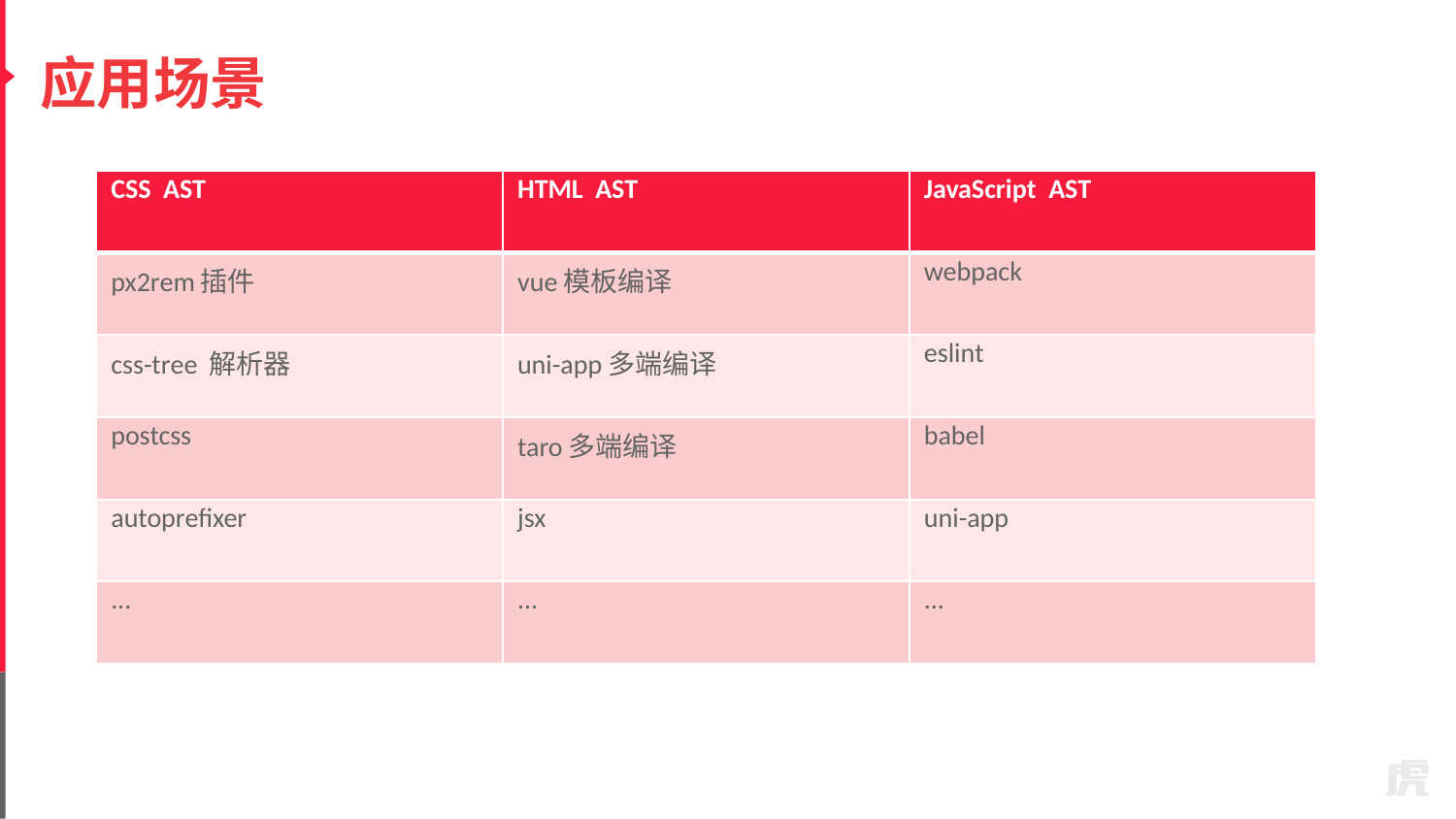

# 应用场景
| CSS AST | HTML AST | JavaScript AST |
| --- | --- | --- |
| px2rem插件 | vue模板编译 | webpack |
| css-tree 解析器 | uni-app多端编译 | eslint |
| postcss | taro多端编译 | babel |
| autoprefixer | jsx | uni-app |
| ... | ... | ... |